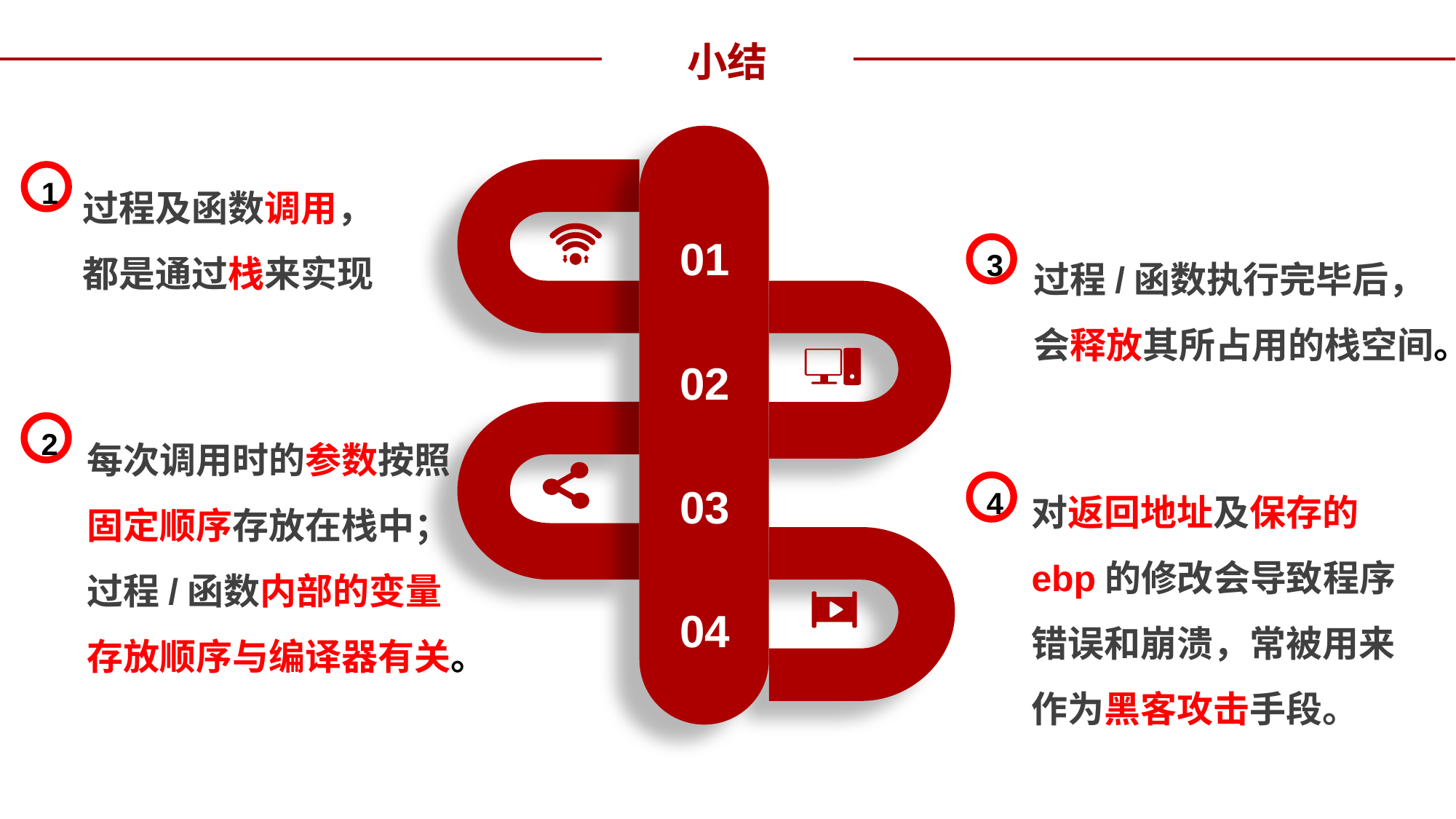

小结

过程及函数调用，都是通过栈来实现

1
01

过程/函数执行完毕后，会释放其所占用的栈空间。
3

02

每次调用时的参数按照固定顺序存放在栈中；过程/函数内部的变量存放顺序与编译器有关。
2
03

对返回地址及保存的ebp的修改会导致程序错误和崩溃，常被用来作为黑客攻击手段。
4

04